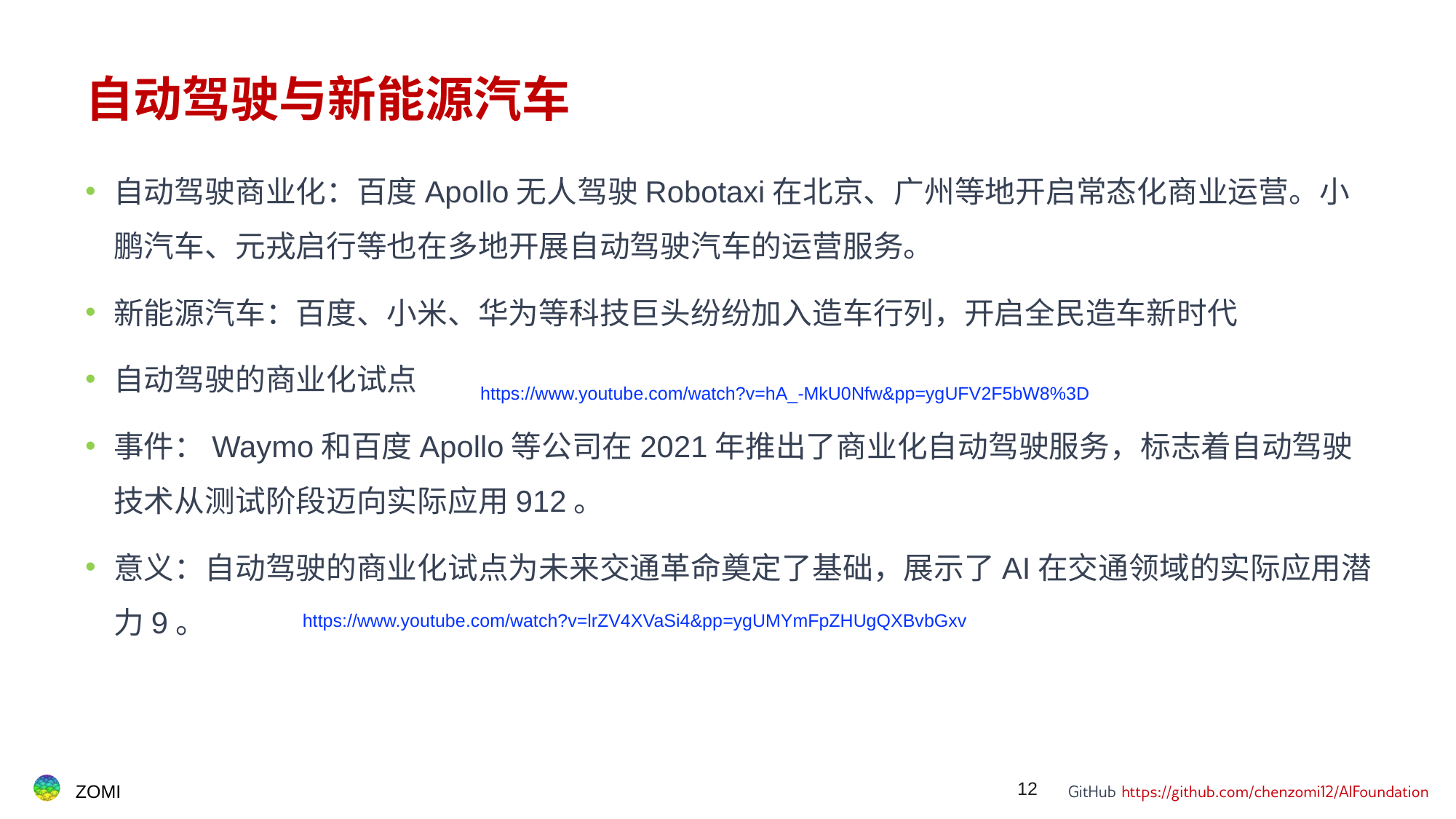

# 自动驾驶与新能源汽车
自动驾驶商业化：百度Apollo无人驾驶Robotaxi在北京、广州等地开启常态化商业运营。小鹏汽车、元戎启行等也在多地开展自动驾驶汽车的运营服务。
新能源汽车：百度、小米、华为等科技巨头纷纷加入造车行列，开启全民造车新时代
自动驾驶的商业化试点
事件：Waymo和百度Apollo等公司在2021年推出了商业化自动驾驶服务，标志着自动驾驶技术从测试阶段迈向实际应用912。
意义：自动驾驶的商业化试点为未来交通革命奠定了基础，展示了AI在交通领域的实际应用潜力9。

https://www.youtube.com/watch?v=hA_-MkU0Nfw&pp=ygUFV2F5bW8%3D
https://www.youtube.com/watch?v=lrZV4XVaSi4&pp=ygUMYmFpZHUgQXBvbGxv